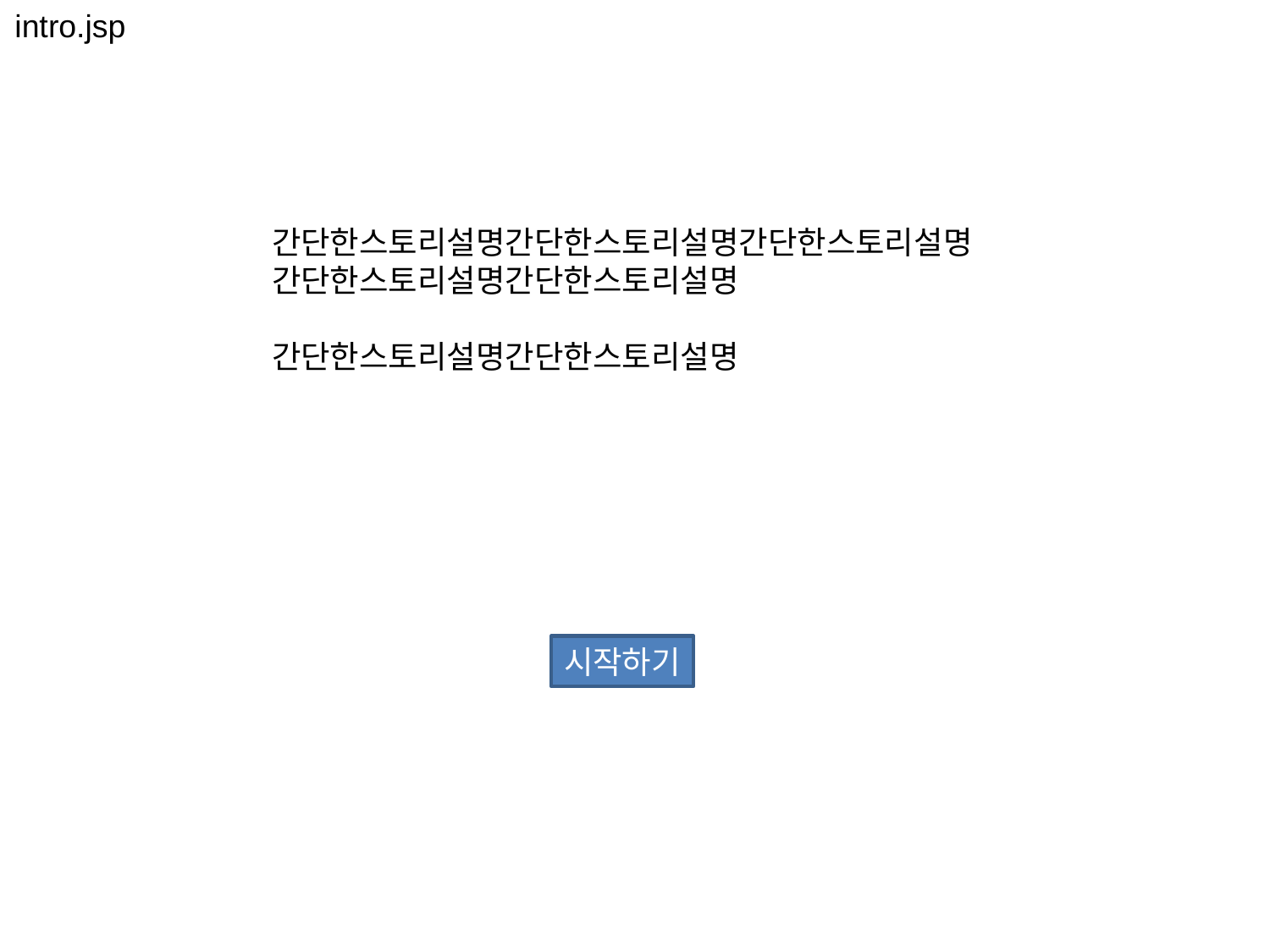

intro.jsp
간단한스토리설명간단한스토리설명간단한스토리설명
간단한스토리설명간단한스토리설명

간단한스토리설명간단한스토리설명
시작하기